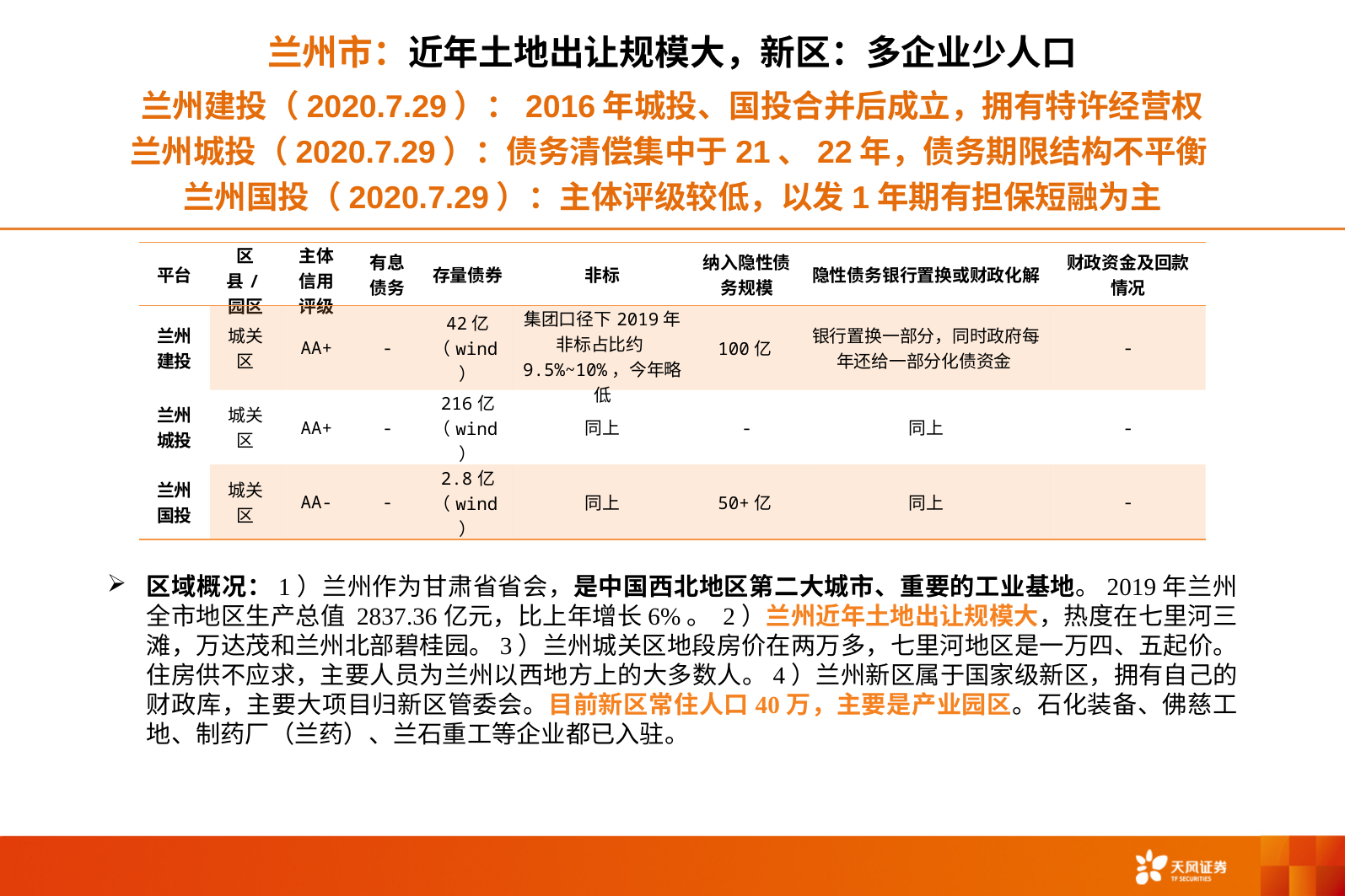

兰州市：近年土地出让规模大，新区：多企业少人口
兰州建投（2020.7.29）：2016年城投、国投合并后成立，拥有特许经营权
兰州城投（2020.7.29）：债务清偿集中于21、22年，债务期限结构不平衡
兰州国投（2020.7.29）：主体评级较低，以发1年期有担保短融为主
| 平台 | 区县/园区 | 主体信用评级 | 有息债务 | 存量债券 | 非标 | 纳入隐性债务规模 | 隐性债务银行置换或财政化解 | 财政资金及回款情况 |
| --- | --- | --- | --- | --- | --- | --- | --- | --- |
| 兰州建投 | 城关区 | AA+ | - | 42亿 （wind） | 集团口径下2019年非标占比约9.5%~10%，今年略低 | 100亿 | 银行置换一部分，同时政府每年还给一部分化债资金 | - |
| 兰州城投 | 城关区 | AA+ | - | 216亿 （wind） | 同上 | - | 同上 | - |
| 兰州国投 | 城关区 | AA- | - | 2.8亿 （wind） | 同上 | 50+亿 | 同上 | - |
区域概况：1）兰州作为甘肃省省会，是中国西北地区第二大城市、重要的工业基地。2019年兰州全市地区生产总值 2837.36亿元，比上年增长6%。 2）兰州近年土地出让规模大，热度在七里河三滩，万达茂和兰州北部碧桂园。3）兰州城关区地段房价在两万多，七里河地区是一万四、五起价。住房供不应求，主要人员为兰州以西地方上的大多数人。4）兰州新区属于国家级新区，拥有自己的财政库，主要大项目归新区管委会。目前新区常住人口40万，主要是产业园区。石化装备、佛慈工地、制药厂（兰药）、兰石重工等企业都已入驻。
47